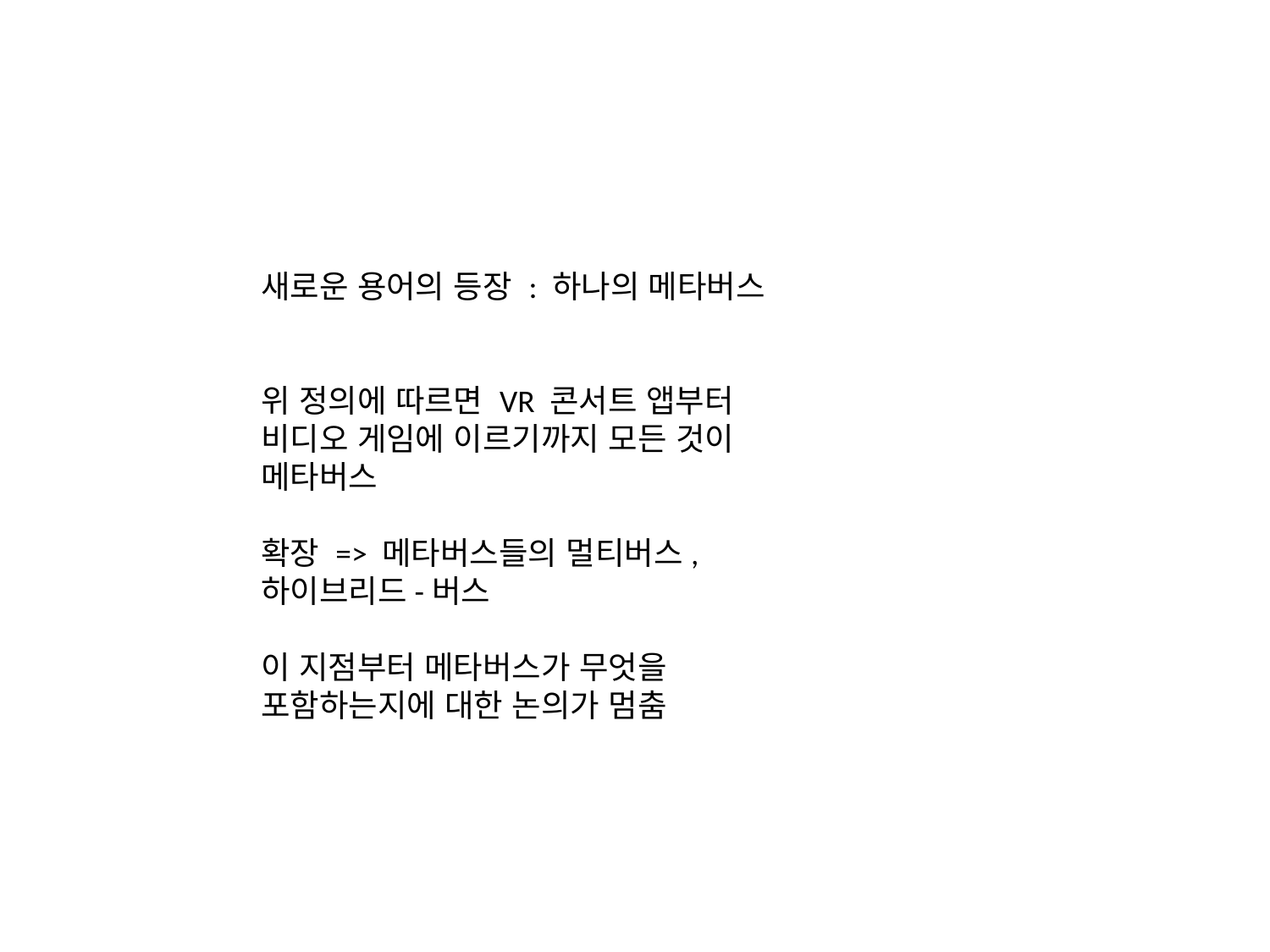

새로운 용어의 등장 : 하나의 메타버스

위 정의에 따르면 VR 콘서트 앱부터 비디오 게임에 이르기까지 모든 것이 메타버스

확장 => 메타버스들의 멀티버스, 하이브리드-버스

이 지점부터 메타버스가 무엇을 포함하는지에 대한 논의가 멈춤